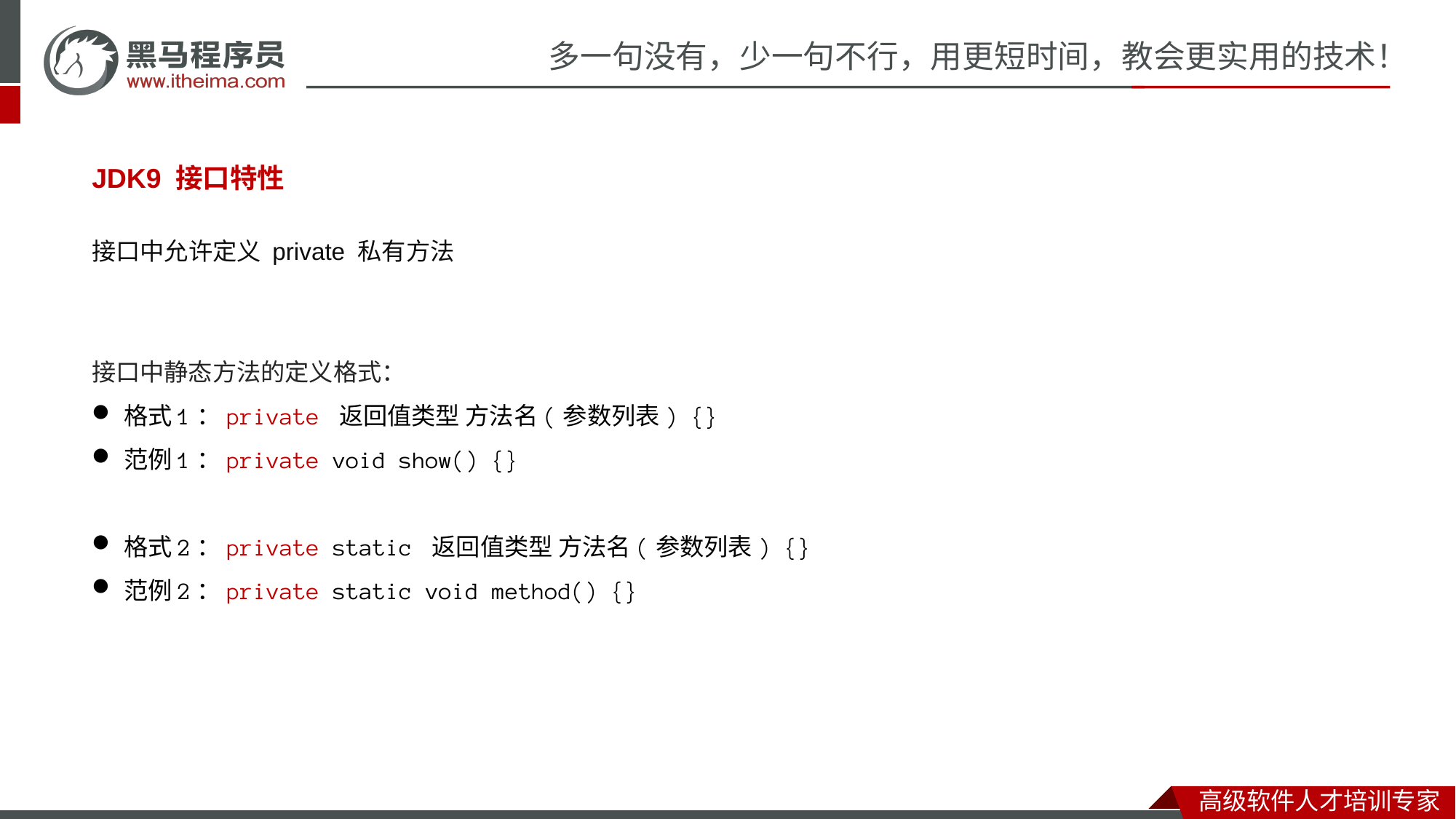

JDK9 接口特性
接口中允许定义 private 私有方法
接口中静态方法的定义格式：
格式1：private 返回值类型 方法名(参数列表) {}
范例1：private void show() {}

格式2：private static 返回值类型 方法名(参数列表) {}
范例2：private static void method() {}